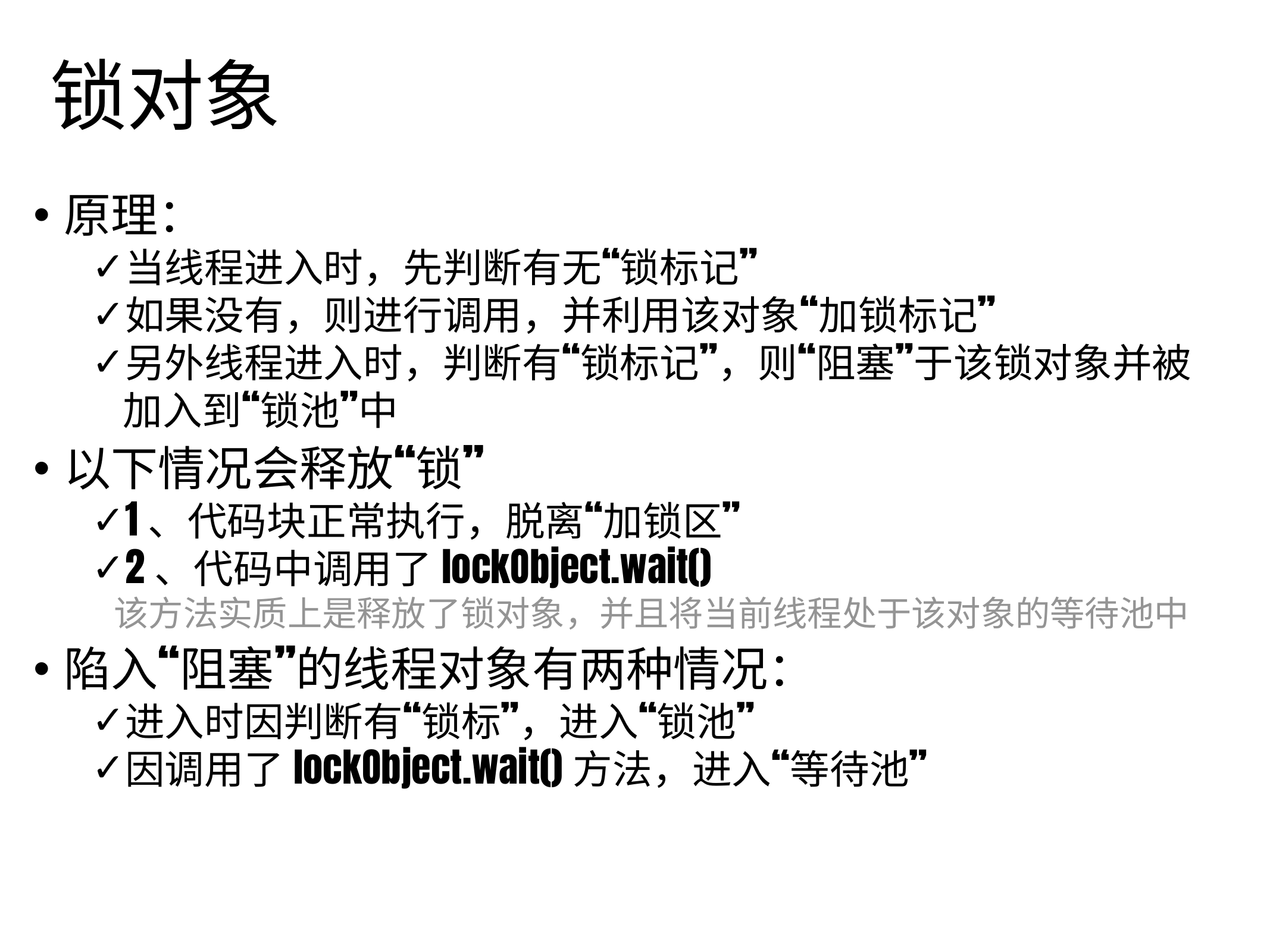

# 锁对象
原理：
当线程进入时，先判断有无“锁标记”
如果没有，则进行调用，并利用该对象“加锁标记”
另外线程进入时，判断有“锁标记”，则“阻塞”于该锁对象并被加入到“锁池”中
以下情况会释放“锁”
1、代码块正常执行，脱离“加锁区”
2、代码中调用了lockObject.wait()
该方法实质上是释放了锁对象，并且将当前线程处于该对象的等待池中
陷入“阻塞”的线程对象有两种情况：
进入时因判断有“锁标”，进入“锁池”
因调用了lockObject.wait()方法，进入“等待池”
15